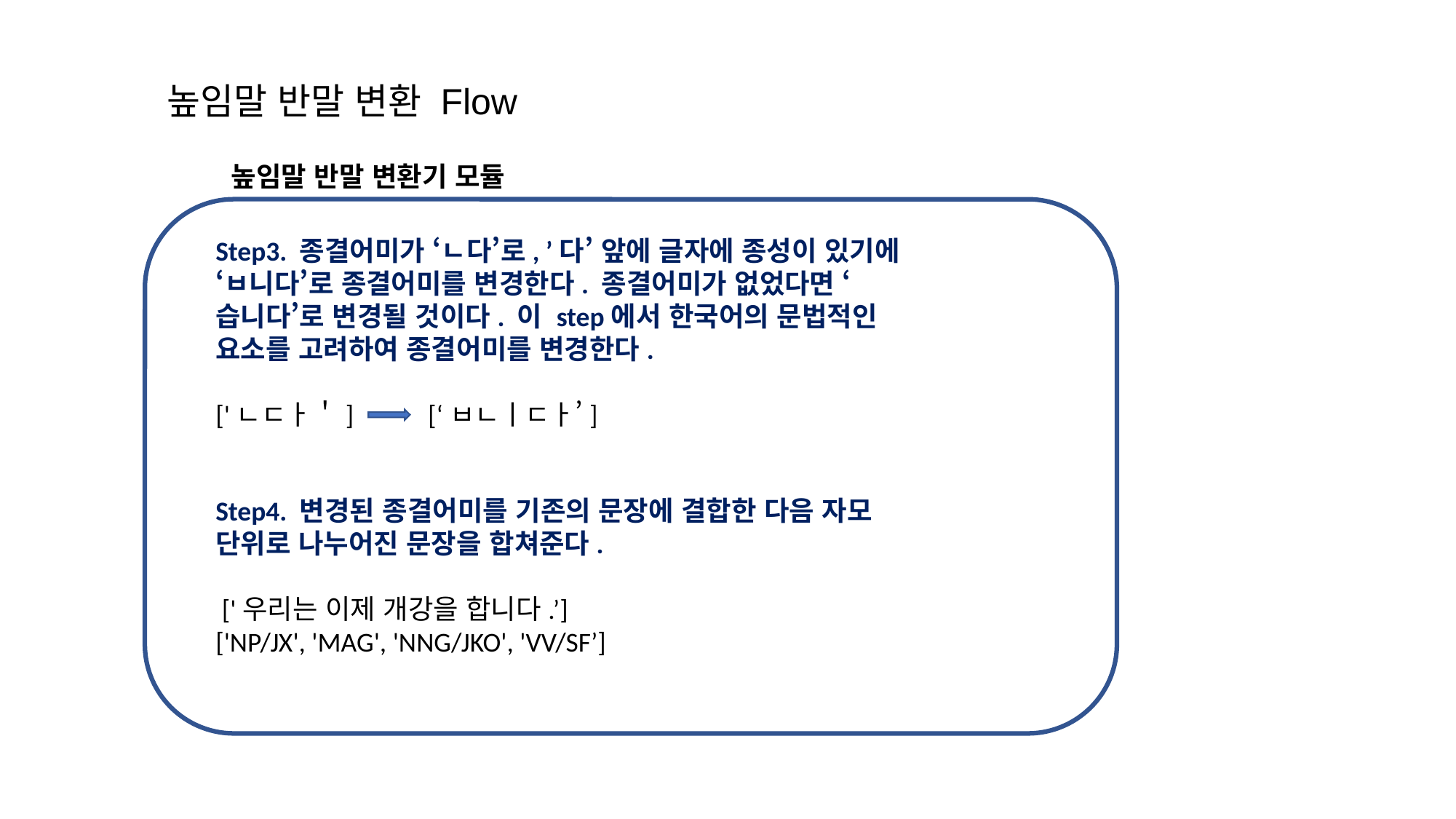

높임말 반말 변환 Flow
높임말 반말 변환기 모듈

Step3. 종결어미가 ‘ㄴ다’로, ’다’ 앞에 글자에 종성이 있기에 ‘ㅂ니다’로 종결어미를 변경한다. 종결어미가 없었다면 ‘습니다’로 변경될 것이다. 이 step에서 한국어의 문법적인 요소를 고려하여 종결어미를 변경한다.

['ㄴㄷㅏ＇]            [‘ㅂㄴㅣㄷㅏ’]

Step4. 변경된 종결어미를 기존의 문장에 결합한 다음 자모 단위로 나누어진 문장을 합쳐준다.

 ['우리는 이제 개강을 합니다.’]
['NP/JX', 'MAG', 'NNG/JKO', 'VV/SF’]